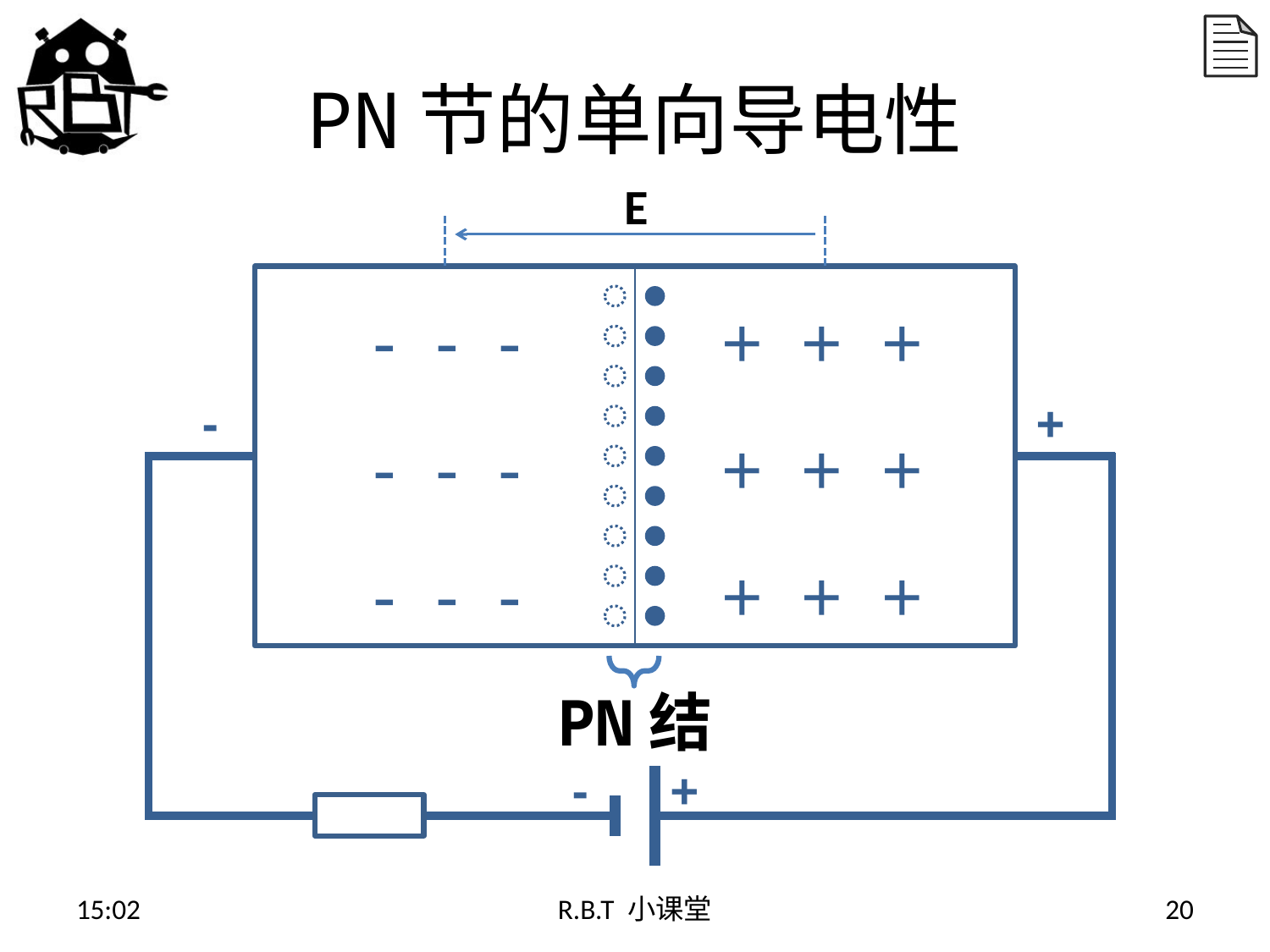

# PN节的单向导电性
Ε
-  -  -
-  -  -
-  -  -
+  +  +
+  +  +
+  +  +

-
+
-
+

PN结

15:02
R.B.T 小课堂
20